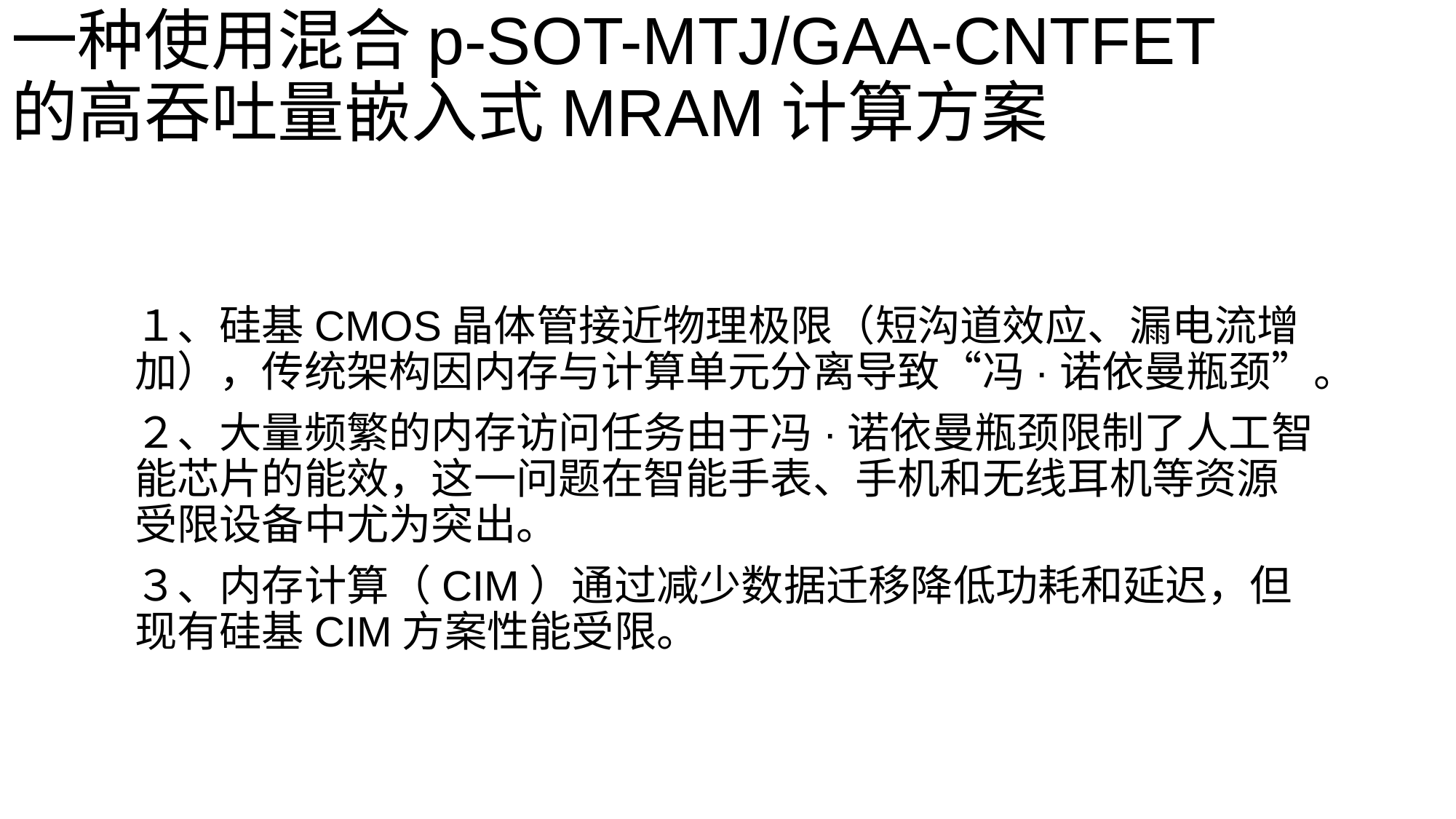

# 一种使用混合p-SOT-MTJ/GAA-CNTFET的高吞吐量嵌入式MRAM计算方案
１、硅基CMOS晶体管接近物理极限（短沟道效应、漏电流增加），传统架构因内存与计算单元分离导致“冯·诺依曼瓶颈”。
２、大量频繁的内存访问任务由于冯·诺依曼瓶颈限制了人工智能芯片的能效，这一问题在智能手表、手机和无线耳机等资源受限设备中尤为突出。
３、内存计算（CIM）通过减少数据迁移降低功耗和延迟，但现有硅基CIM方案性能受限。